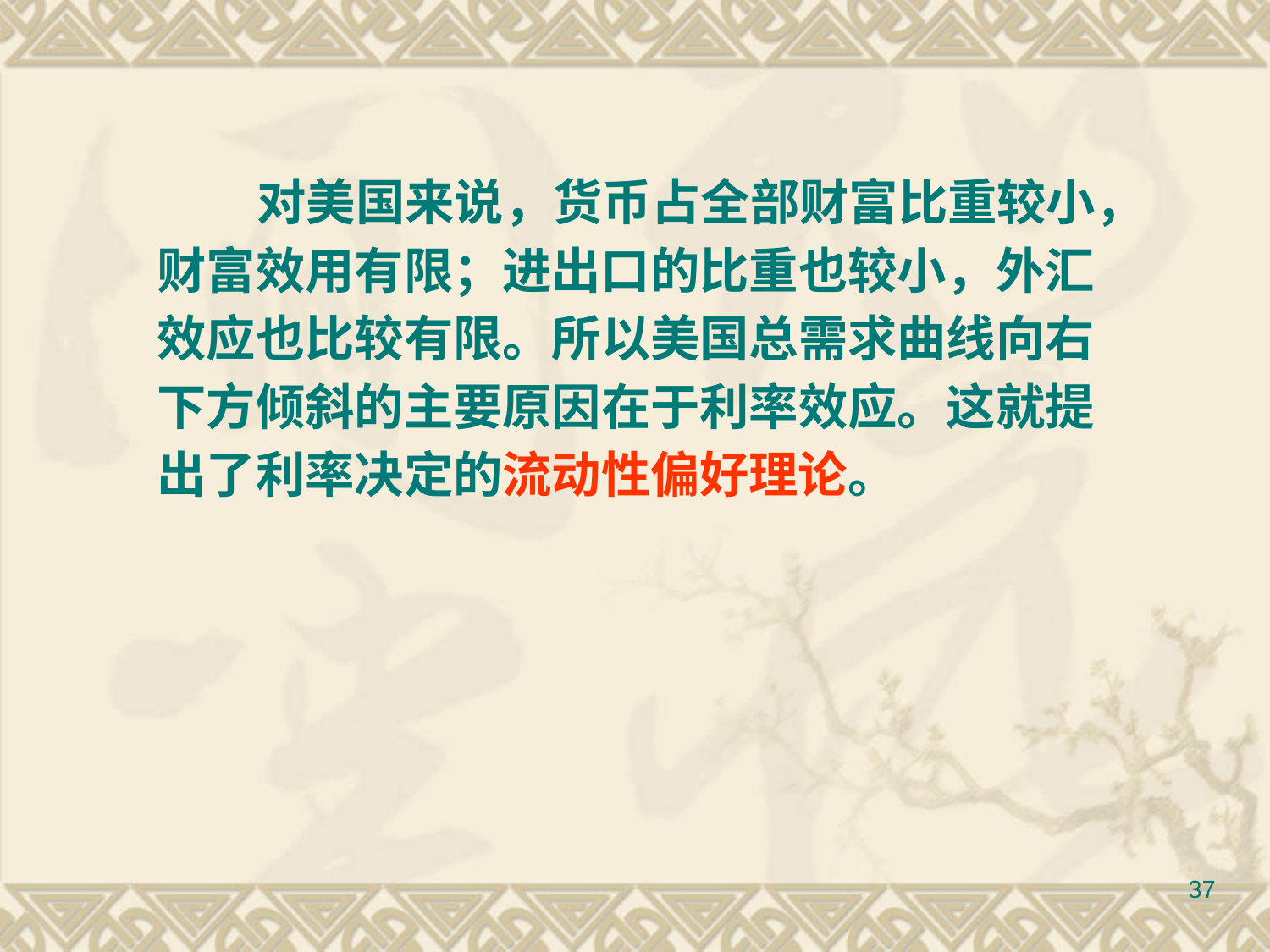

对美国来说，货币占全部财富比重较小，财富效用有限；进出口的比重也较小，外汇效应也比较有限。所以美国总需求曲线向右下方倾斜的主要原因在于利率效应。这就提出了利率决定的流动性偏好理论。
37